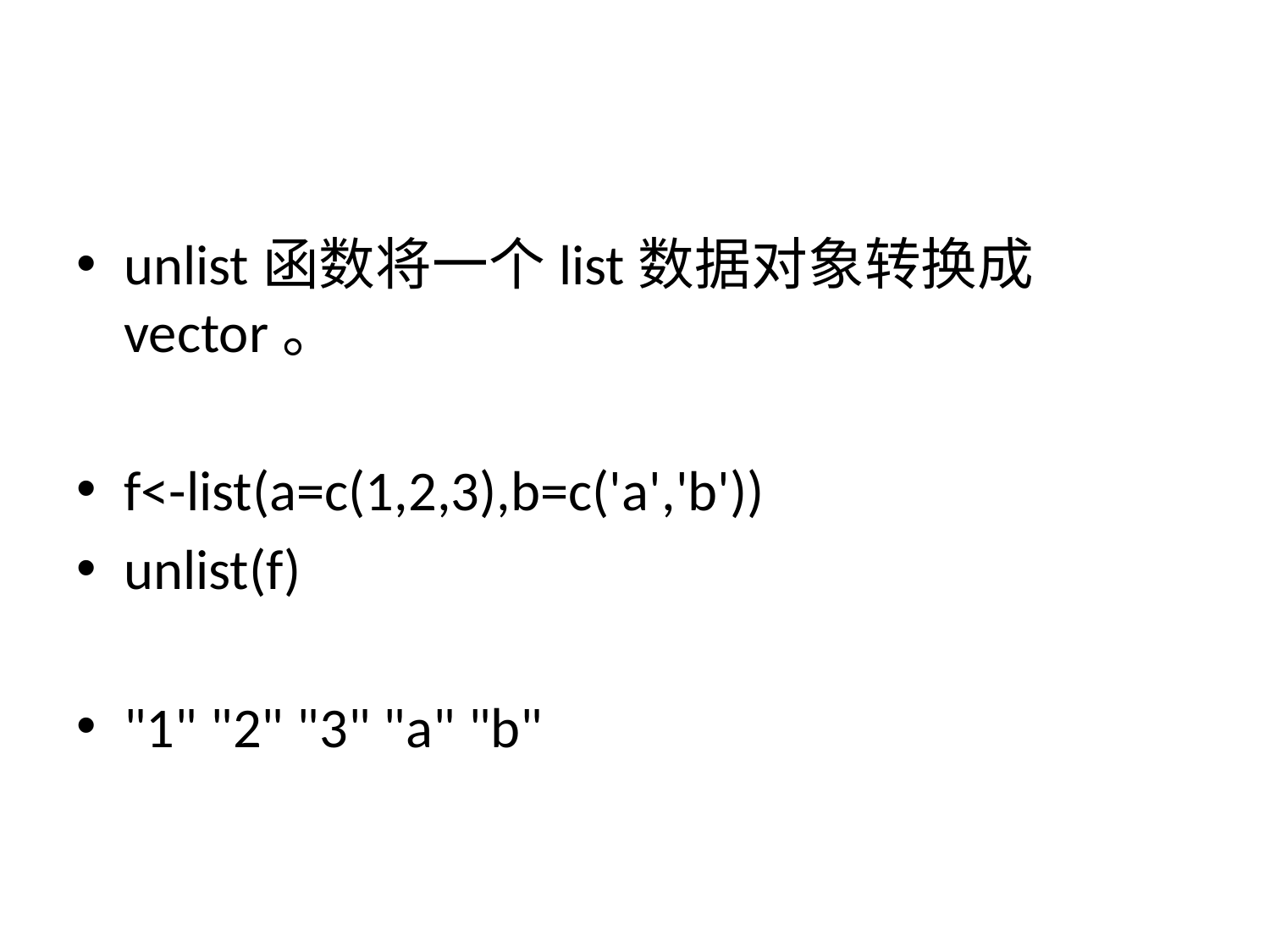

#
unlist函数将一个list数据对象转换成vector。

f<-list(a=c(1,2,3),b=c('a','b'))
unlist(f)

"1" "2" "3" "a" "b"